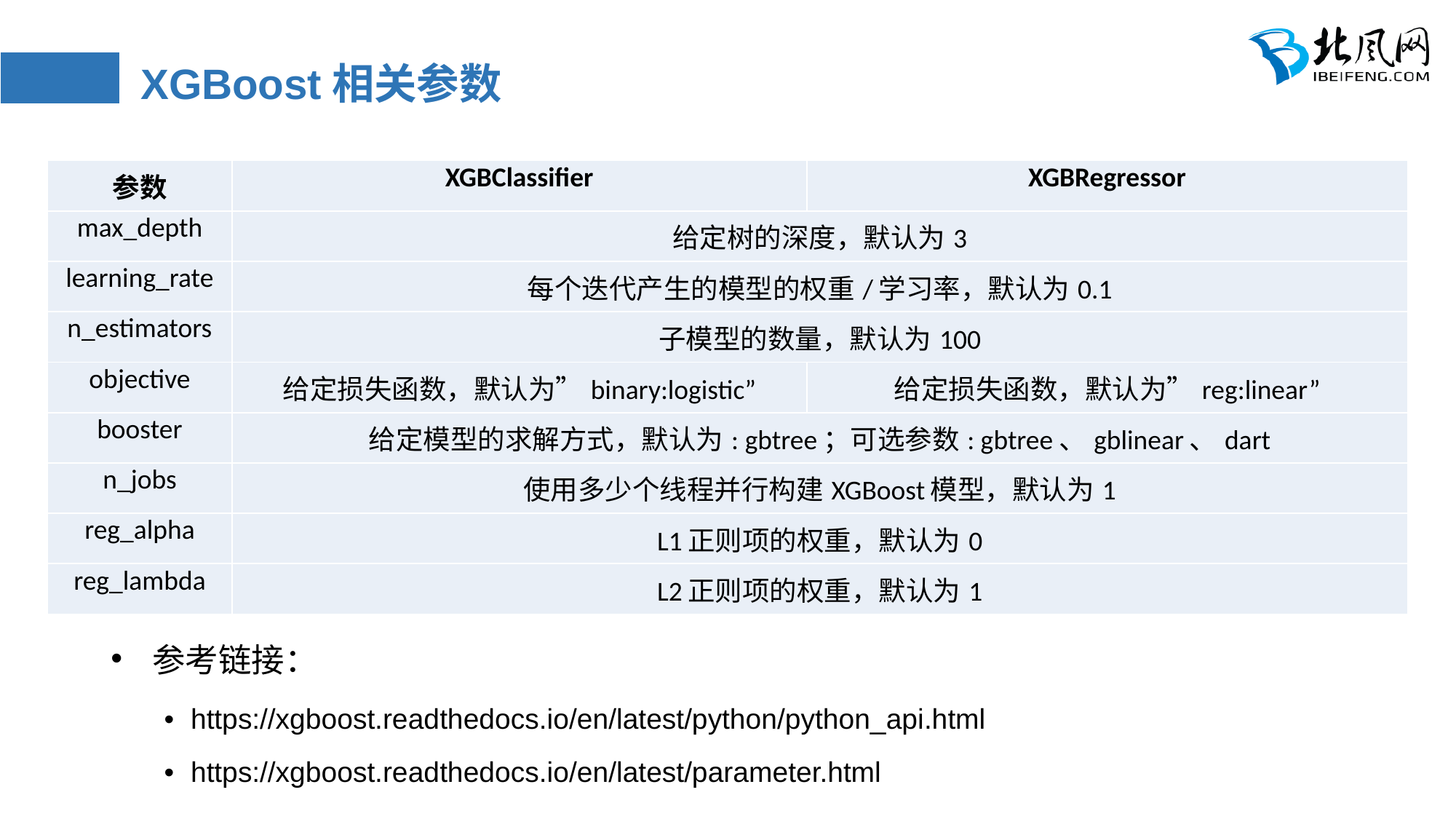

# XGBoost相关参数
| 参数 | XGBClassifier | XGBRegressor |
| --- | --- | --- |
| max\_depth | 给定树的深度，默认为3 |  |
| learning\_rate | 每个迭代产生的模型的权重/学习率，默认为0.1 |  |
| n\_estimators | 子模型的数量，默认为100 |  |
| objective | 给定损失函数，默认为”binary:logistic” | 给定损失函数，默认为”reg:linear” |
| booster | 给定模型的求解方式，默认为: gbtree；可选参数: gbtree、gblinear、dart |  |
| n\_jobs | 使用多少个线程并行构建XGBoost模型，默认为1 |  |
| reg\_alpha | L1正则项的权重，默认为0 |  |
| reg\_lambda | L2正则项的权重，默认为1 |  |
 参考链接：
https://xgboost.readthedocs.io/en/latest/python/python_api.html
https://xgboost.readthedocs.io/en/latest/parameter.html